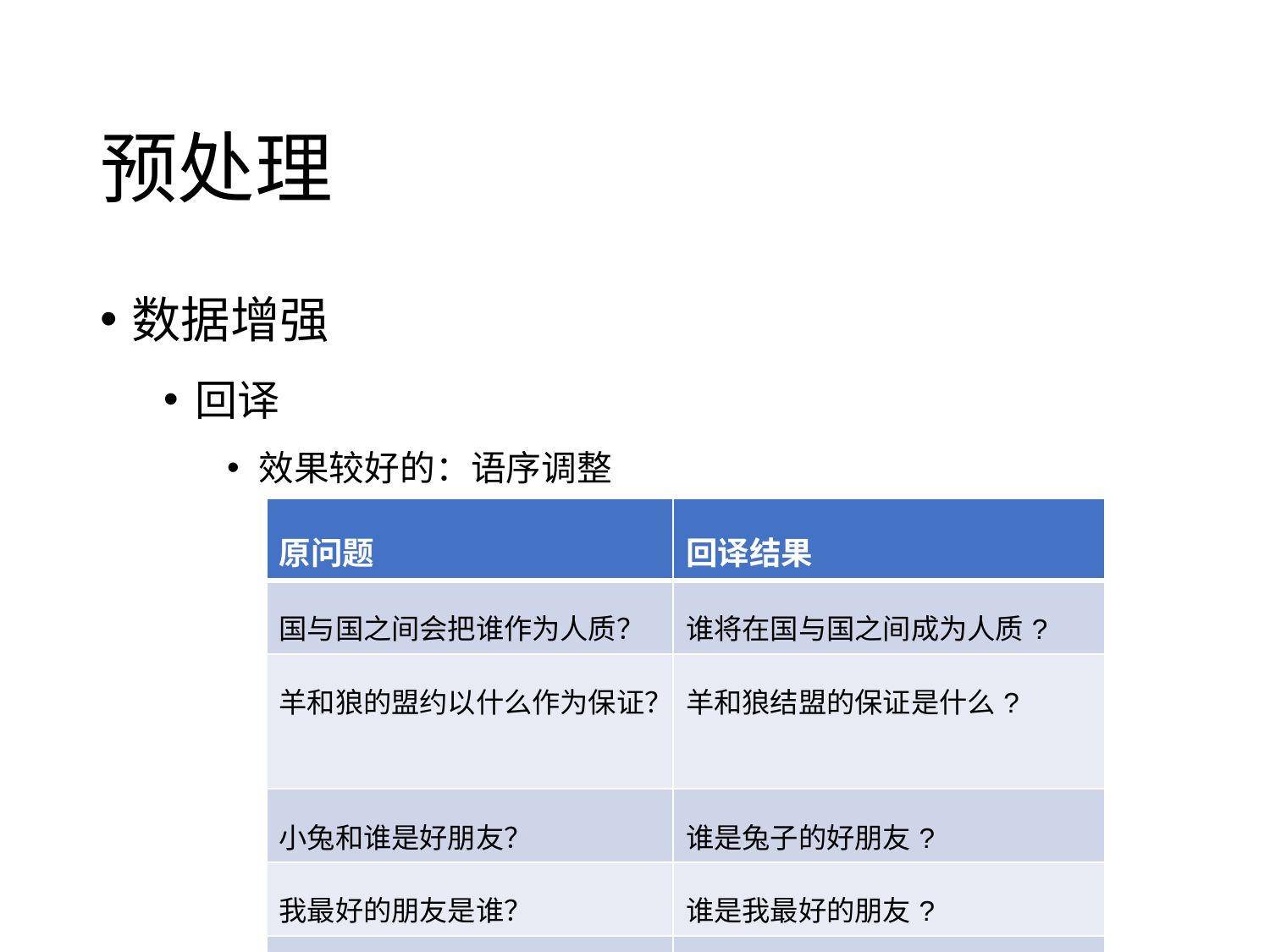

# 预处理
数据增强
回译
效果较好的：语序调整
| 原问题 | 回译结果 |
| --- | --- |
| 国与国之间会把谁作为人质？ | 谁将在国与国之间成为人质? |
| 羊和狼的盟约以什么作为保证？ | 羊和狼结盟的保证是什么? |
| 小兔和谁是好朋友？ | 谁是兔子的好朋友? |
| 我最好的朋友是谁？ | 谁是我最好的朋友? |
| 美丽的湖泊是什么构成的？ | 什么构成了一个美丽的湖? |